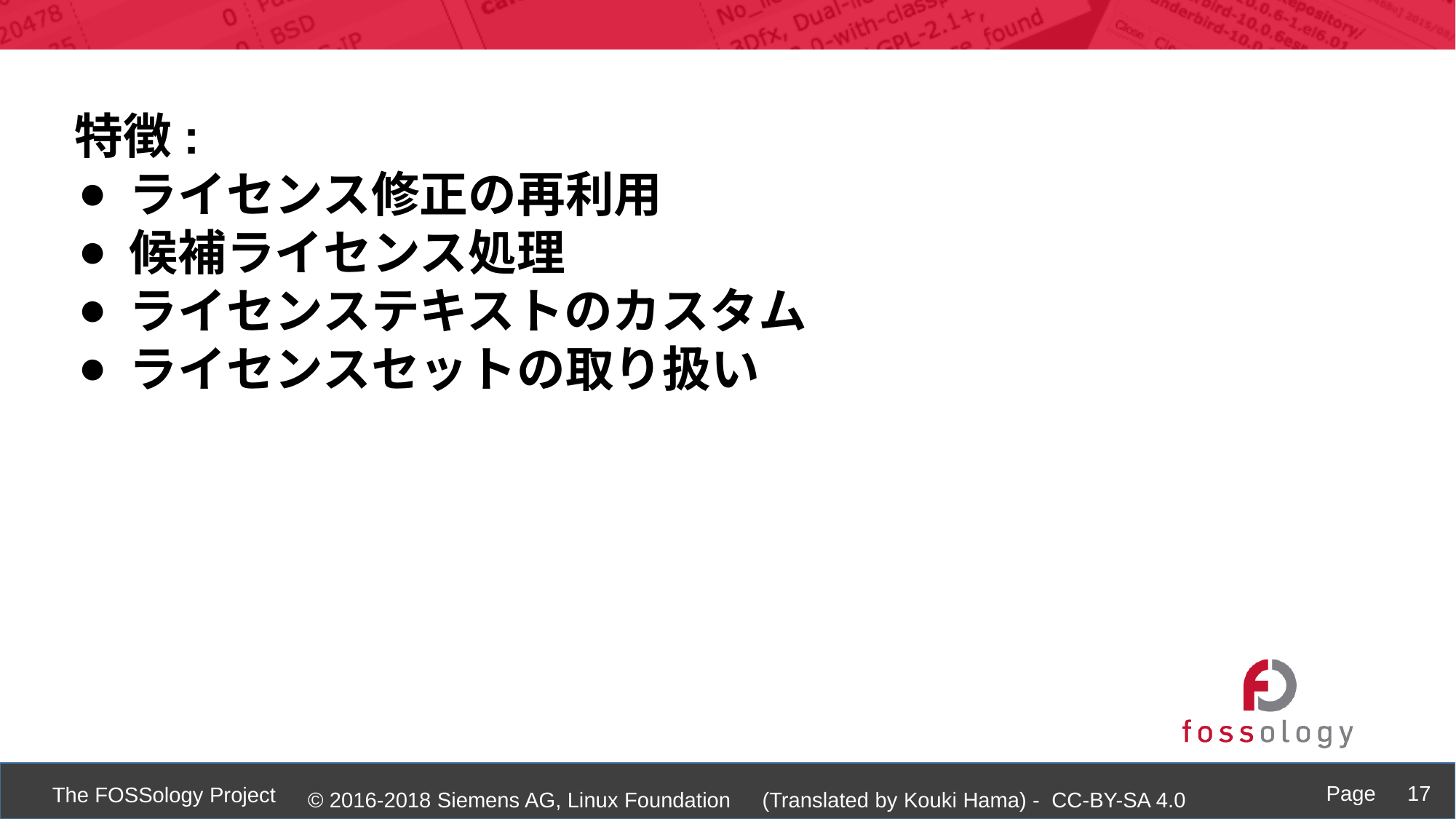

特徴:
ライセンス修正の再利用
候補ライセンス処理
ライセンステキストのカスタム
ライセンスセットの取り扱い